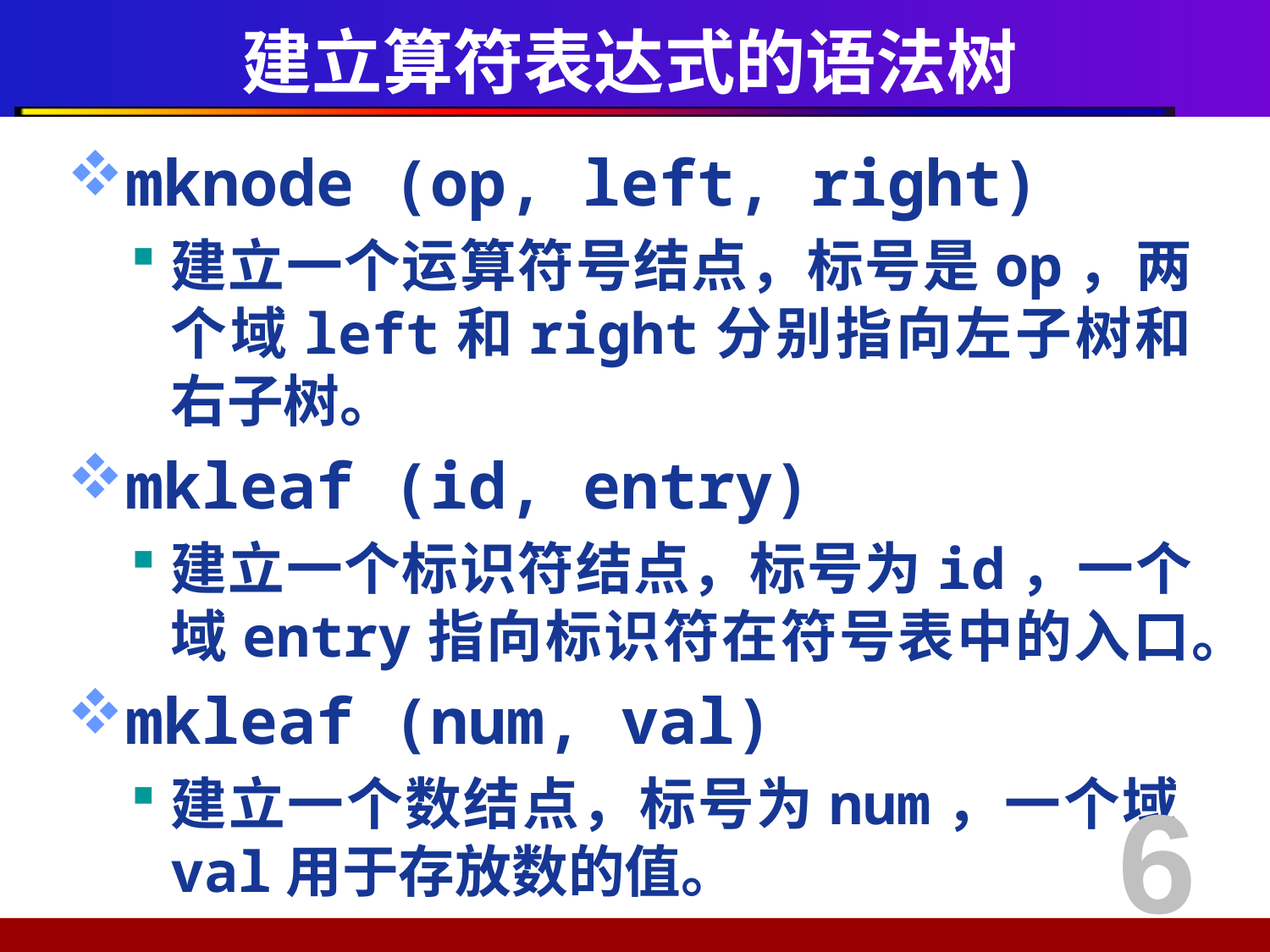

# 建立算符表达式的语法树
mknode (op, left, right)
建立一个运算符号结点，标号是op，两个域left和right分别指向左子树和右子树。
mkleaf (id, entry)
建立一个标识符结点，标号为id，一个域entry指向标识符在符号表中的入口。
mkleaf (num, val)
建立一个数结点，标号为num，一个域val用于存放数的值。
6